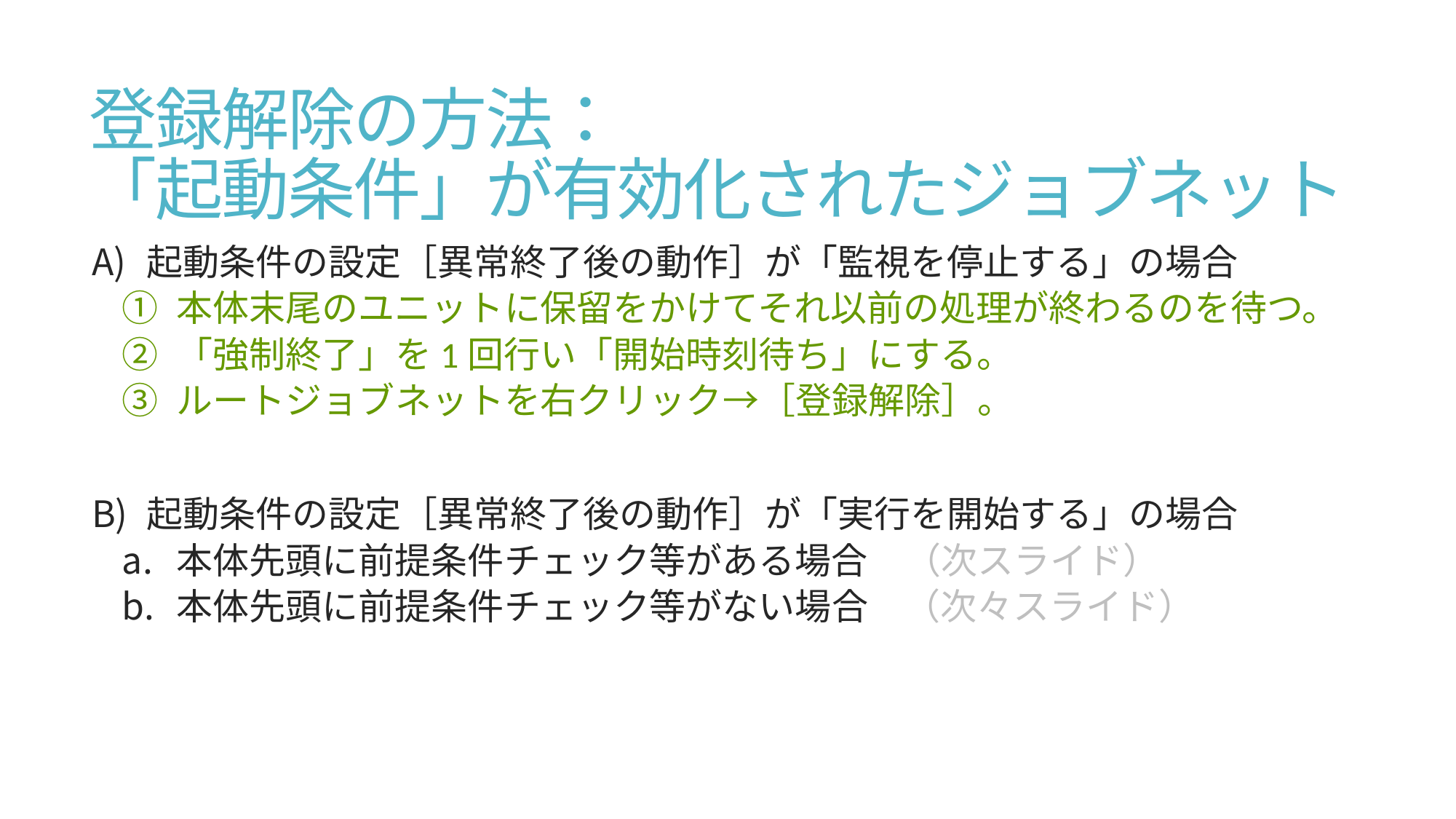

# 登録解除の方法： 「起動条件」が有効化されたジョブネット
起動条件の設定［異常終了後の動作］が「監視を停止する」の場合
本体末尾のユニットに保留をかけてそれ以前の処理が終わるのを待つ。
「強制終了」を1回行い「開始時刻待ち」にする。
ルートジョブネットを右クリック→［登録解除］。

起動条件の設定［異常終了後の動作］が「実行を開始する」の場合
本体先頭に前提条件チェック等がある場合　（次スライド）
本体先頭に前提条件チェック等がない場合　（次々スライド）